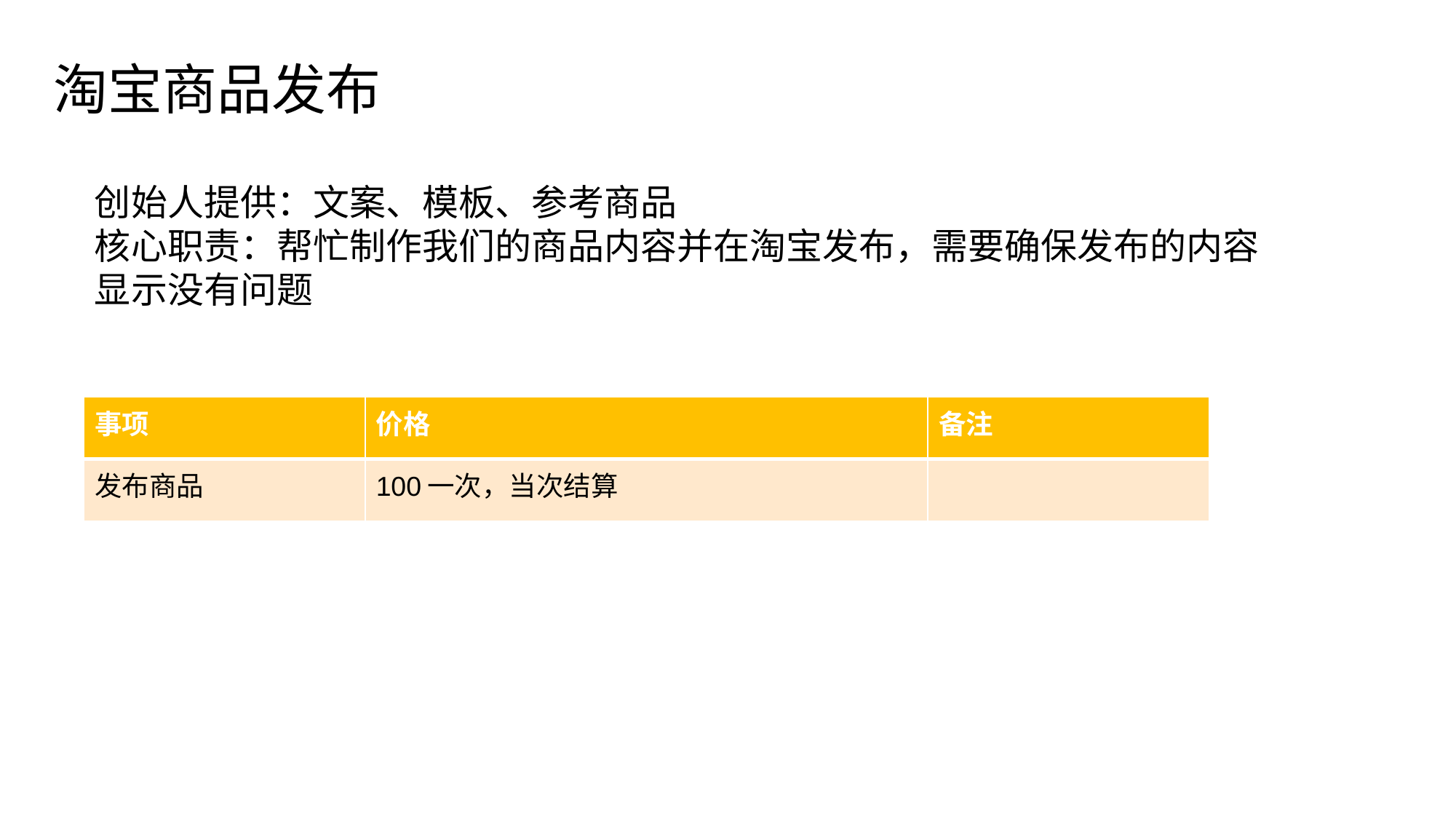

淘宝商品发布
创始人提供：文案、模板、参考商品
核心职责：帮忙制作我们的商品内容并在淘宝发布，需要确保发布的内容显示没有问题

| 事项 | 价格 | 备注 |
| --- | --- | --- |
| 发布商品 | 100一次，当次结算 |  |